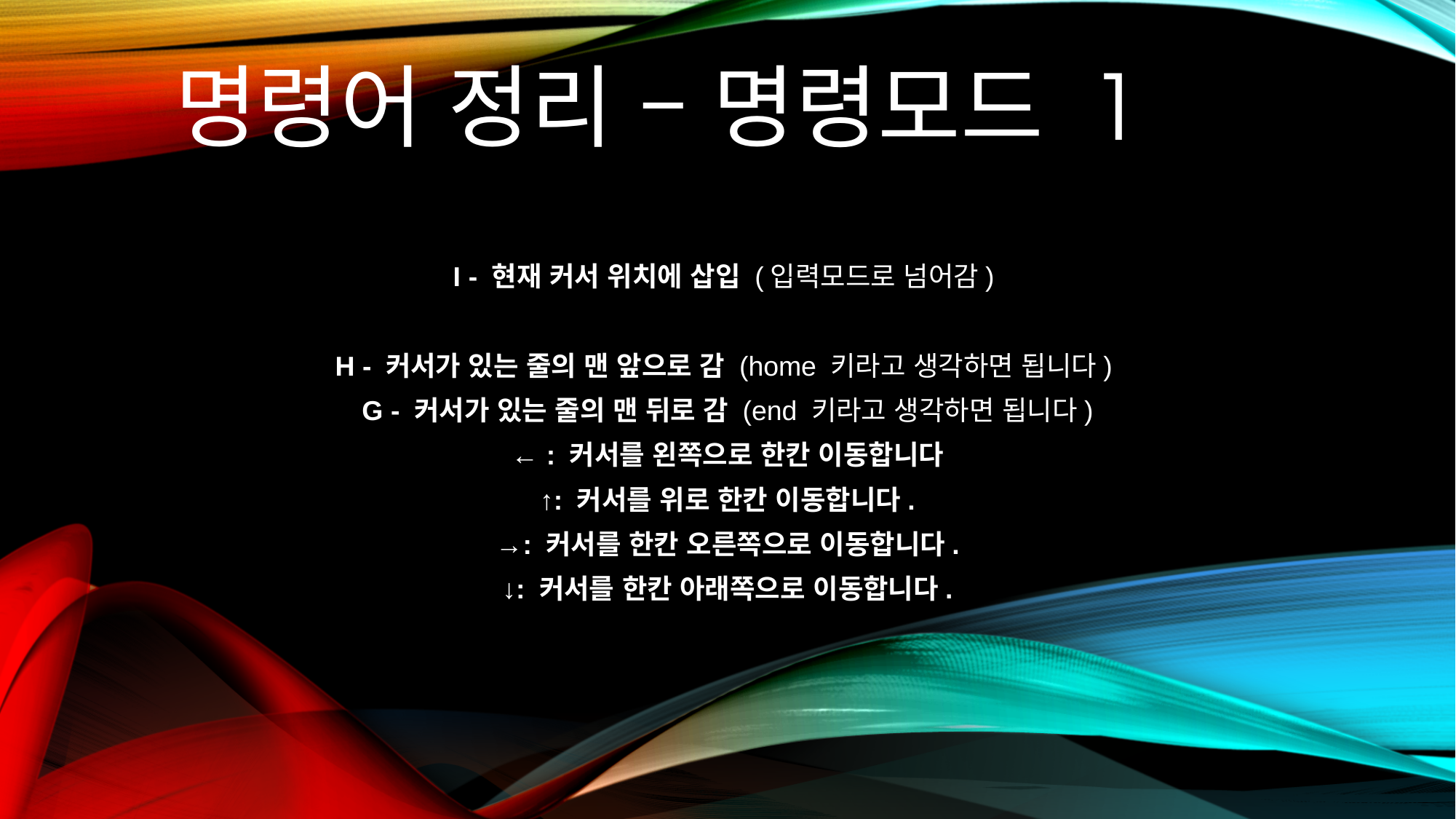

# 명령어 정리 – 명령모드 1

I - 현재 커서 위치에 삽입 (입력모드로 넘어감)

H - 커서가 있는 줄의 맨 앞으로 감 (home 키라고 생각하면 됩니다)
G - 커서가 있는 줄의 맨 뒤로 감 (end 키라고 생각하면 됩니다)
← : 커서를 왼쪽으로 한칸 이동합니다
↑: 커서를 위로 한칸 이동합니다.
→: 커서를 한칸 오른쪽으로 이동합니다.
↓: 커서를 한칸 아래쪽으로 이동합니다.